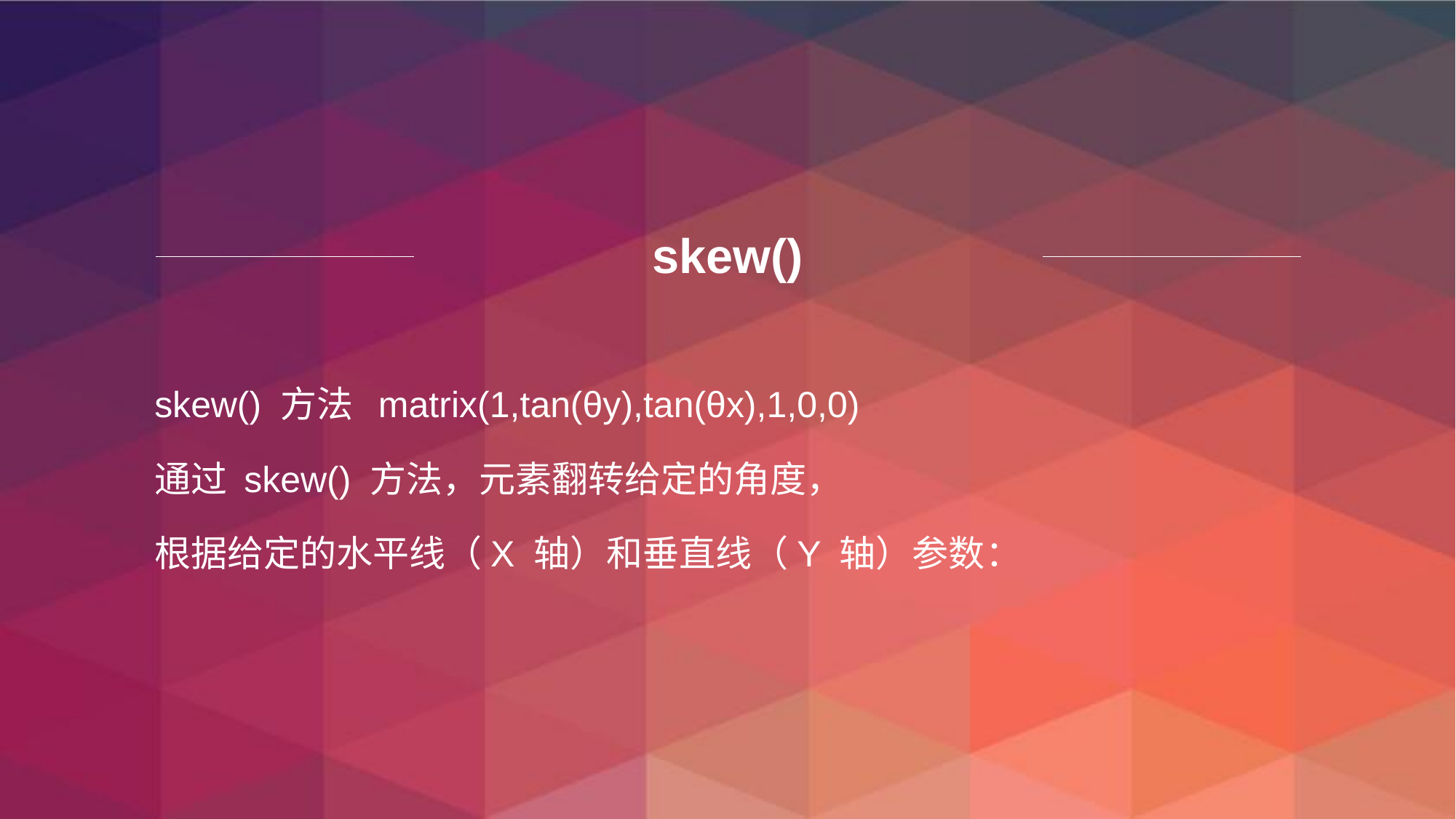

# skew()
skew() 方法  matrix(1,tan(θy),tan(θx),1,0,0)
通过 skew() 方法，元素翻转给定的角度，
根据给定的水平线（X 轴）和垂直线（Y 轴）参数：